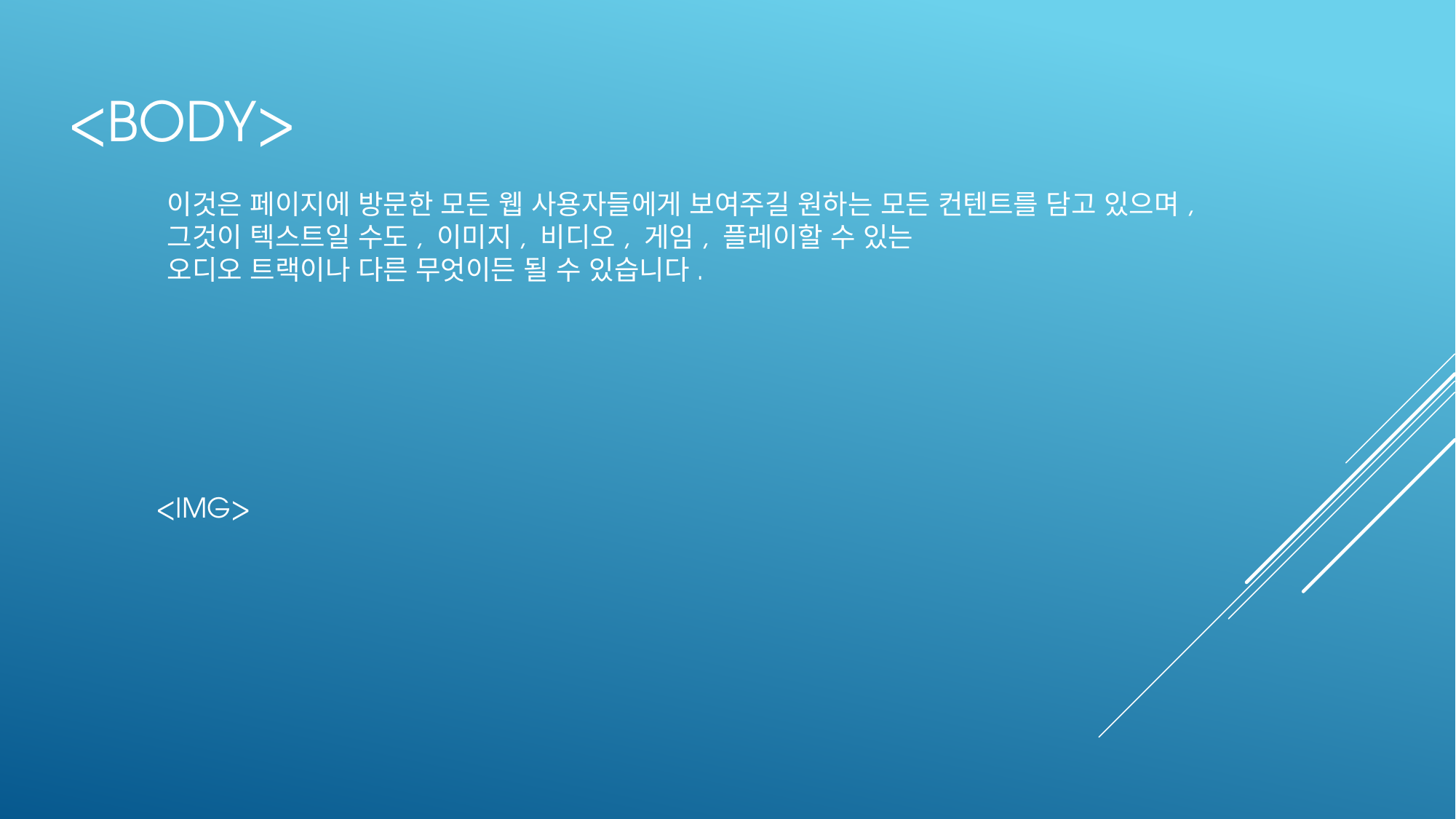

# <BODY>
이것은 페이지에 방문한 모든 웹 사용자들에게 보여주길 원하는 모든 컨텐트를 담고 있으며,
그것이 텍스트일 수도, 이미지, 비디오, 게임, 플레이할 수 있는
오디오 트랙이나 다른 무엇이든 될 수 있습니다.
<IMG>